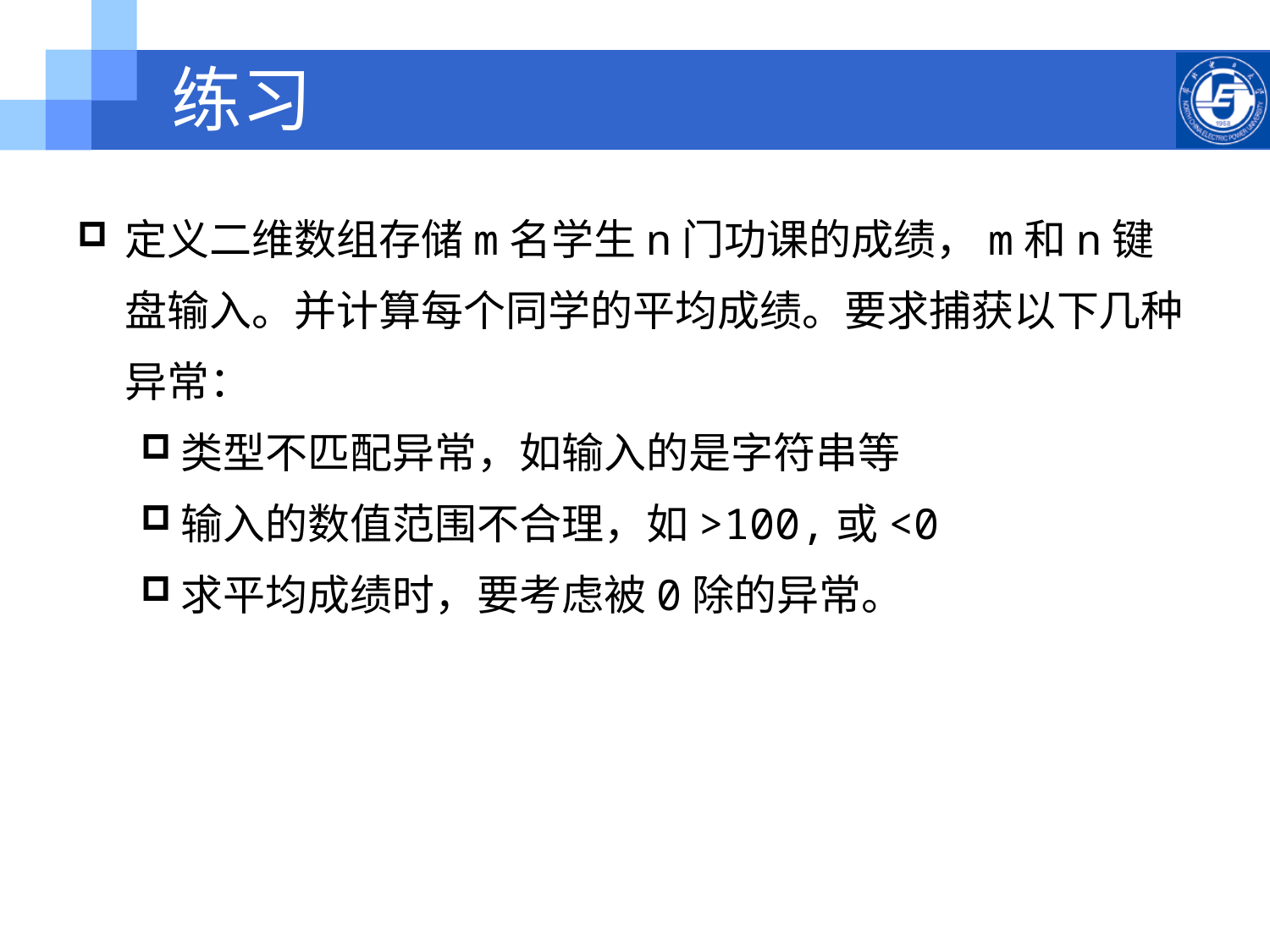

# 练习
定义二维数组存储m名学生n门功课的成绩，m和n键盘输入。并计算每个同学的平均成绩。要求捕获以下几种异常：
类型不匹配异常，如输入的是字符串等
输入的数值范围不合理，如>100,或<0
求平均成绩时，要考虑被0除的异常。